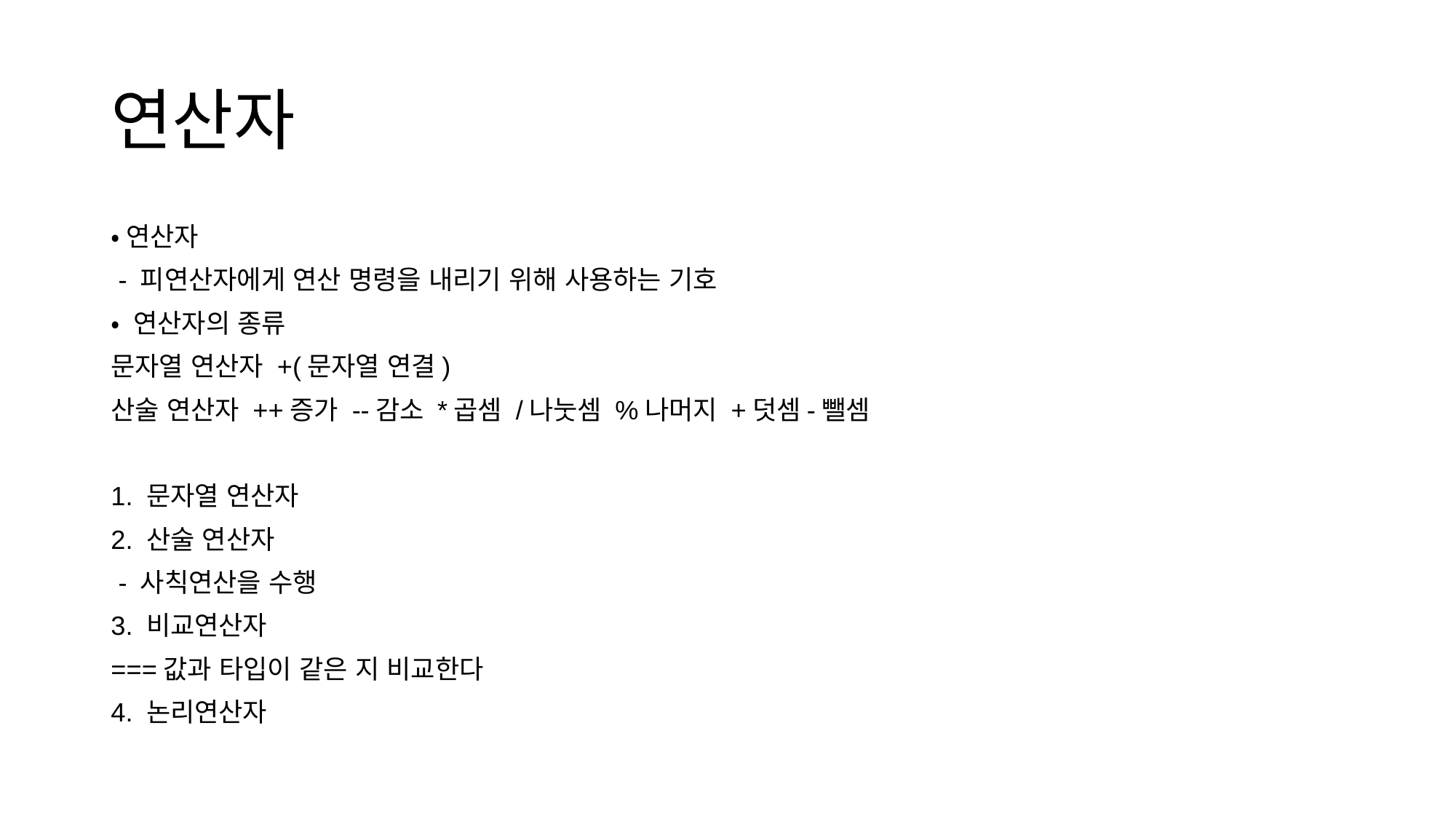

# 연산자
•연산자
 - 피연산자에게 연산 명령을 내리기 위해 사용하는 기호
• 연산자의 종류
문자열 연산자 +(문자열 연결)
산술 연산자 ++증가 --감소 *곱셈 /나눗셈 %나머지 +덧셈-뺄셈

1. 문자열 연산자
2. 산술 연산자
 - 사칙연산을 수행
3. 비교연산자
===값과 타입이 같은 지 비교한다
4. 논리연산자